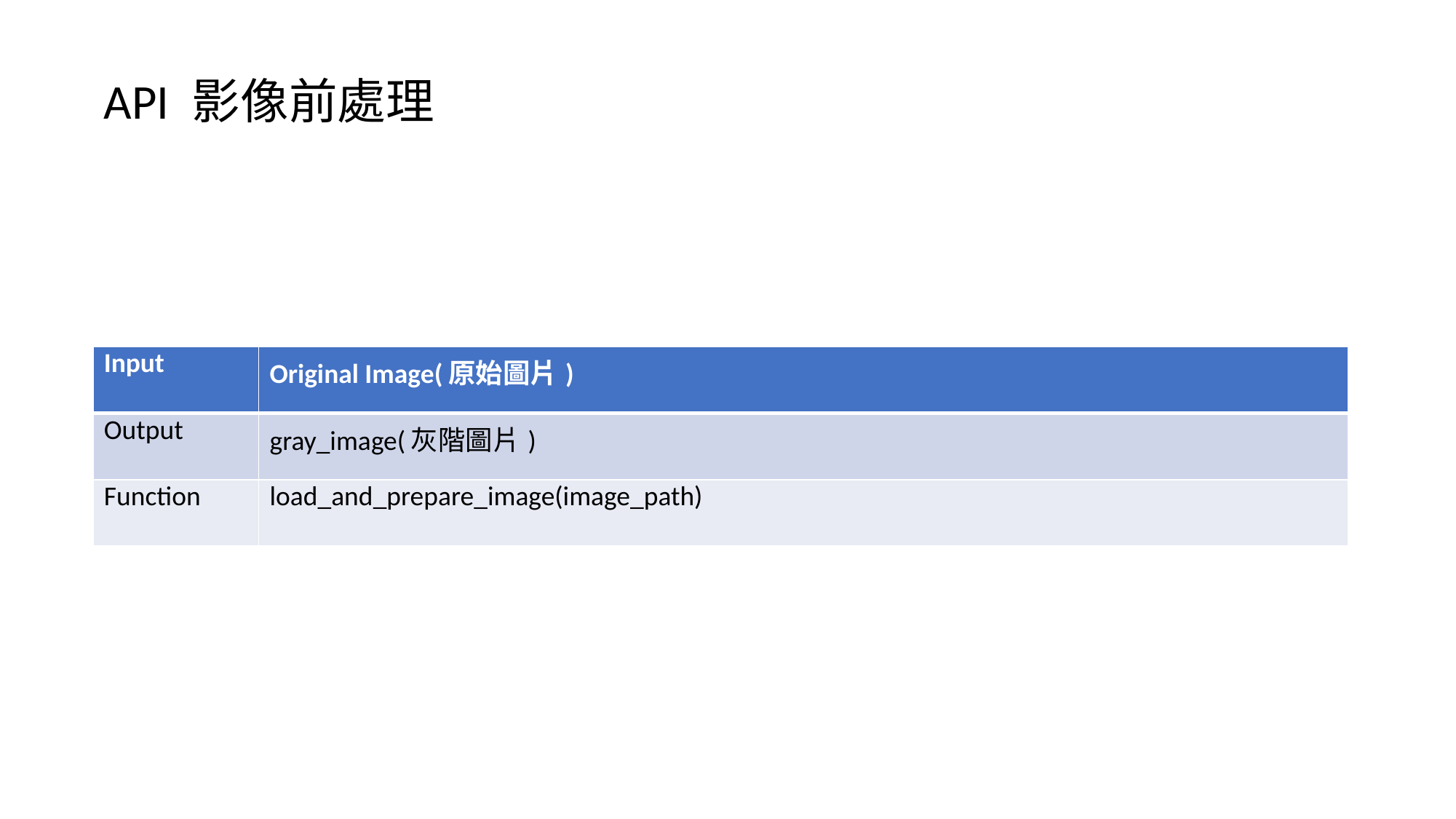

# API 影像前處理
| Input | Original Image(原始圖片) |
| --- | --- |
| Output | gray\_image(灰階圖片) |
| Function | load\_and\_prepare\_image(image\_path) |